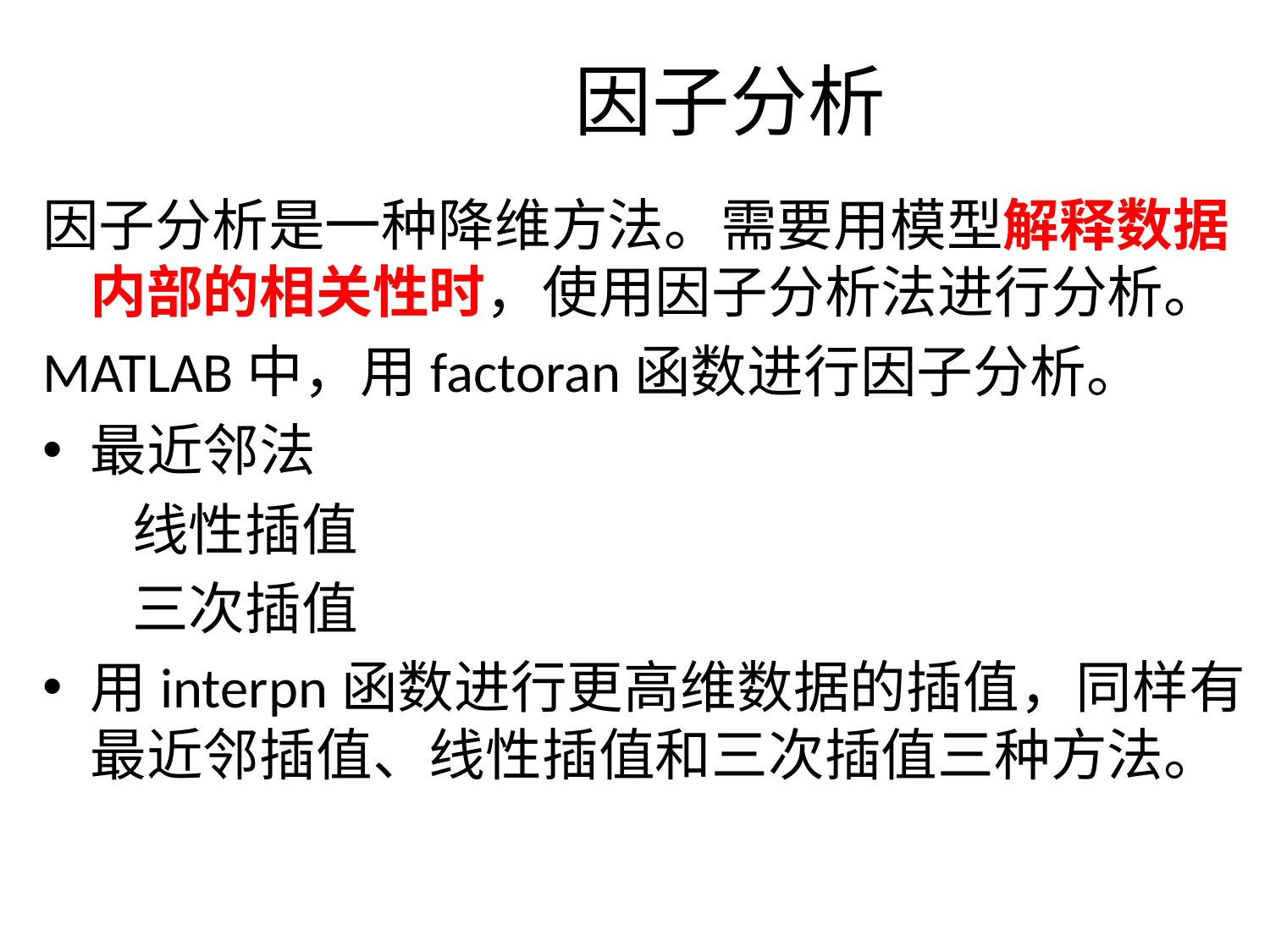

# 因子分析
因子分析是一种降维方法。需要用模型解释数据内部的相关性时，使用因子分析法进行分析。
MATLAB中，用factoran函数进行因子分析。
最近邻法
      线性插值
      三次插值
用interpn函数进行更高维数据的插值，同样有最近邻插值、线性插值和三次插值三种方法。